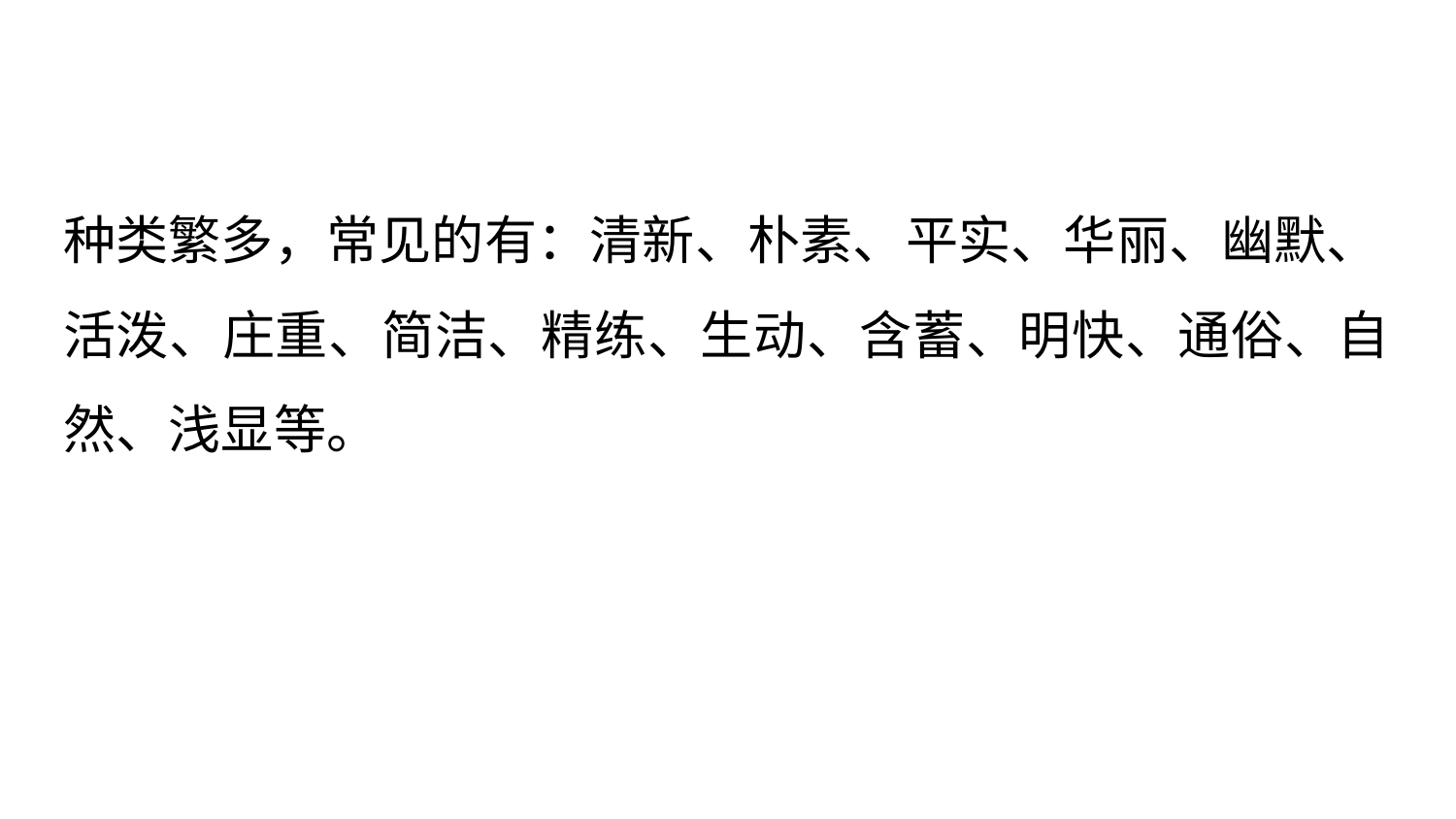

种类繁多，常见的有：清新、朴素、平实、华丽、幽默、
活泼、庄重、简洁、精练、生动、含蓄、明快、通俗、自然、浅显等。